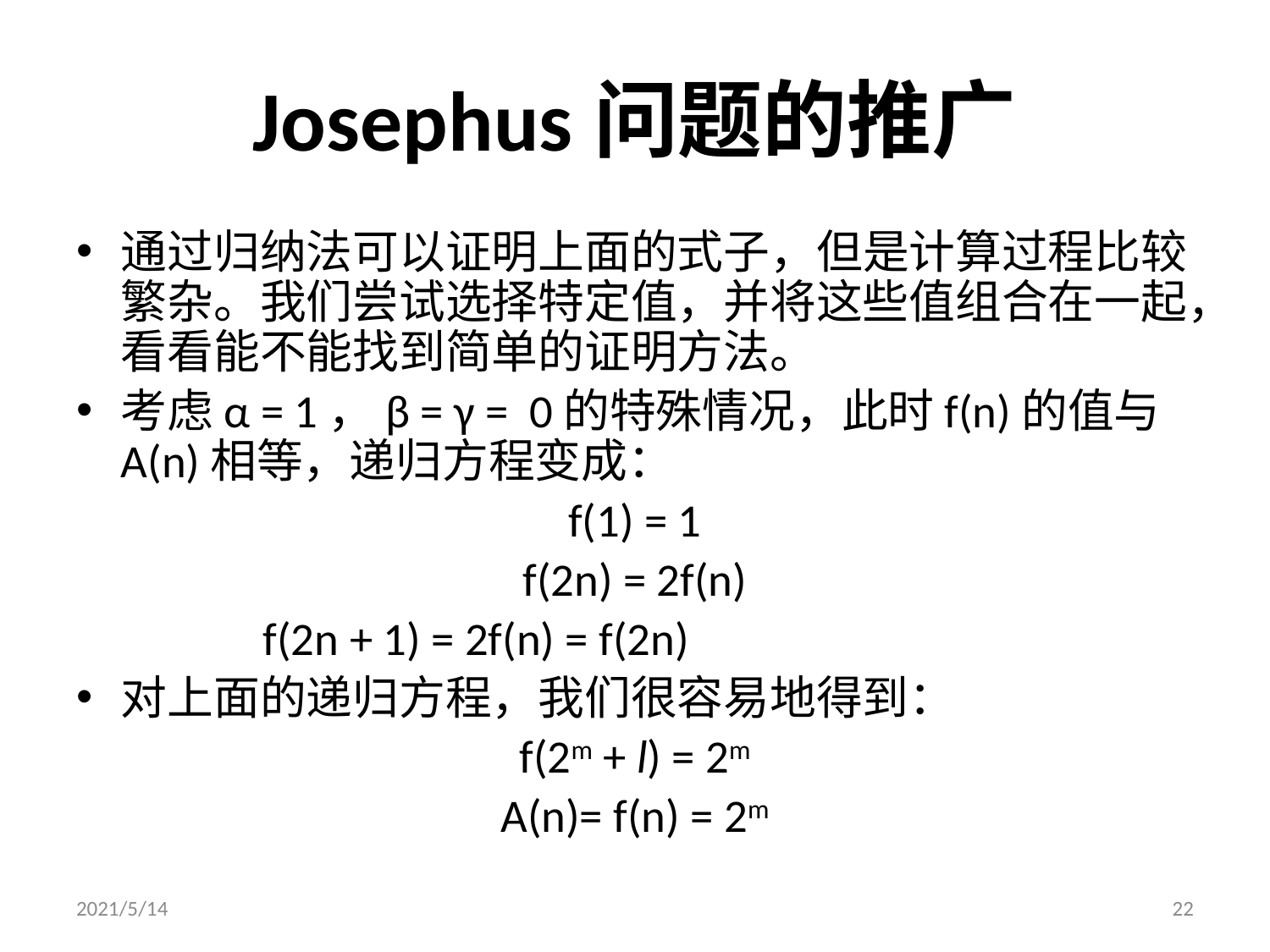

# Josephus问题的推广
通过归纳法可以证明上面的式子，但是计算过程比较繁杂。我们尝试选择特定值，并将这些值组合在一起，看看能不能找到简单的证明方法。
考虑α = 1，β = γ =  0的特殊情况，此时f(n)的值与A(n)相等，递归方程变成：
f(1) = 1
f(2n) = 2f(n)
f(2n + 1) = 2f(n) = f(2n)
对上面的递归方程，我们很容易地得到：
f(2m + l) = 2m
A(n)= f(n) = 2m

2021/5/14
22